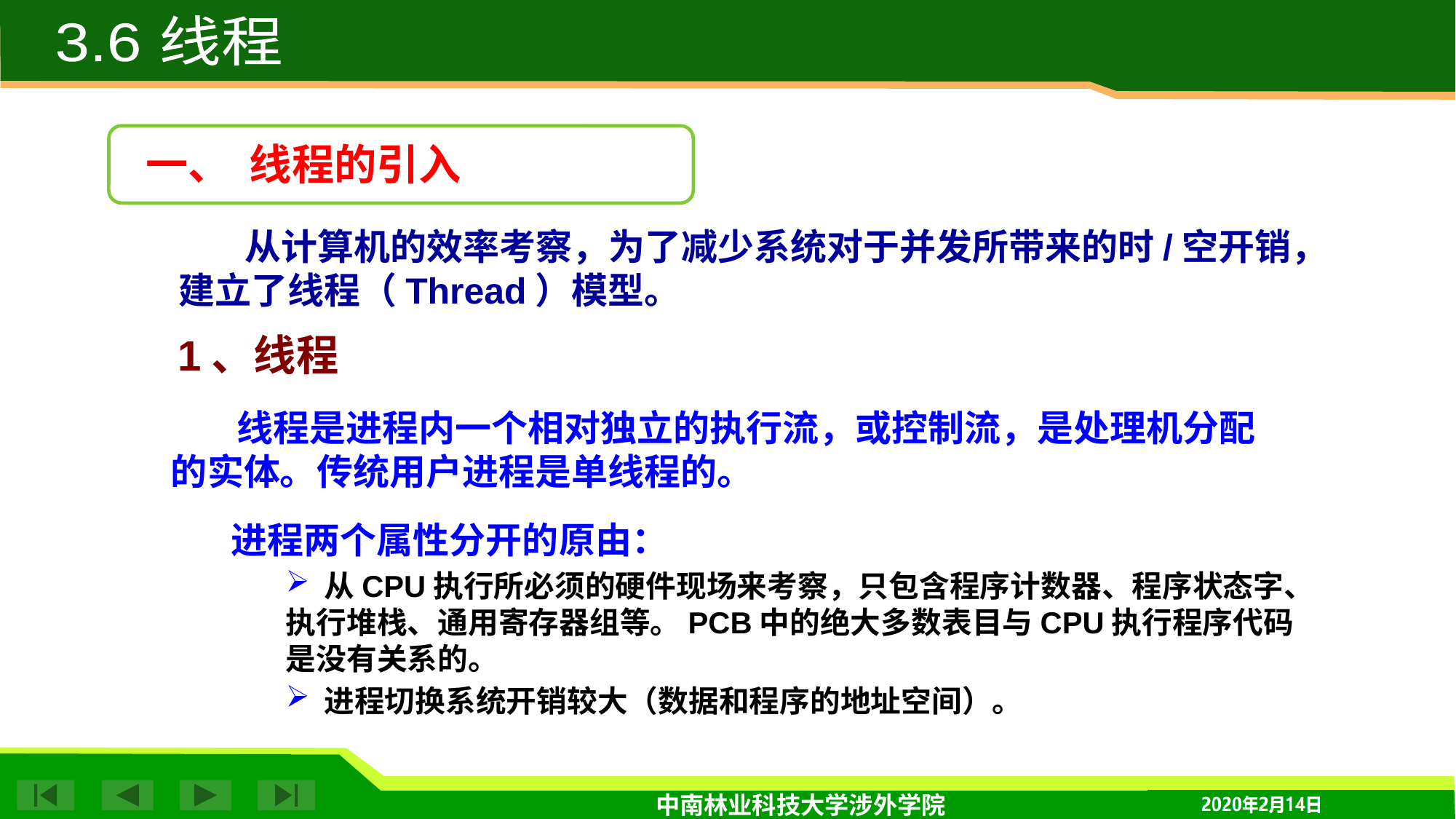

3.6 线程

一、  线程的引入
       从计算机的效率考察，为了减少系统对于并发所带来的时/空开销，建立了线程（Thread）模型。
 1、线程
       线程是进程内一个相对独立的执行流，或控制流，是处理机分配的实体。传统用户进程是单线程的。
进程两个属性分开的原由：
 从CPU执行所必须的硬件现场来考察，只包含程序计数器、程序状态字、执行堆栈、通用寄存器组等。PCB中的绝大多数表目与CPU执行程序代码是没有关系的。
 进程切换系统开销较大（数据和程序的地址空间）。